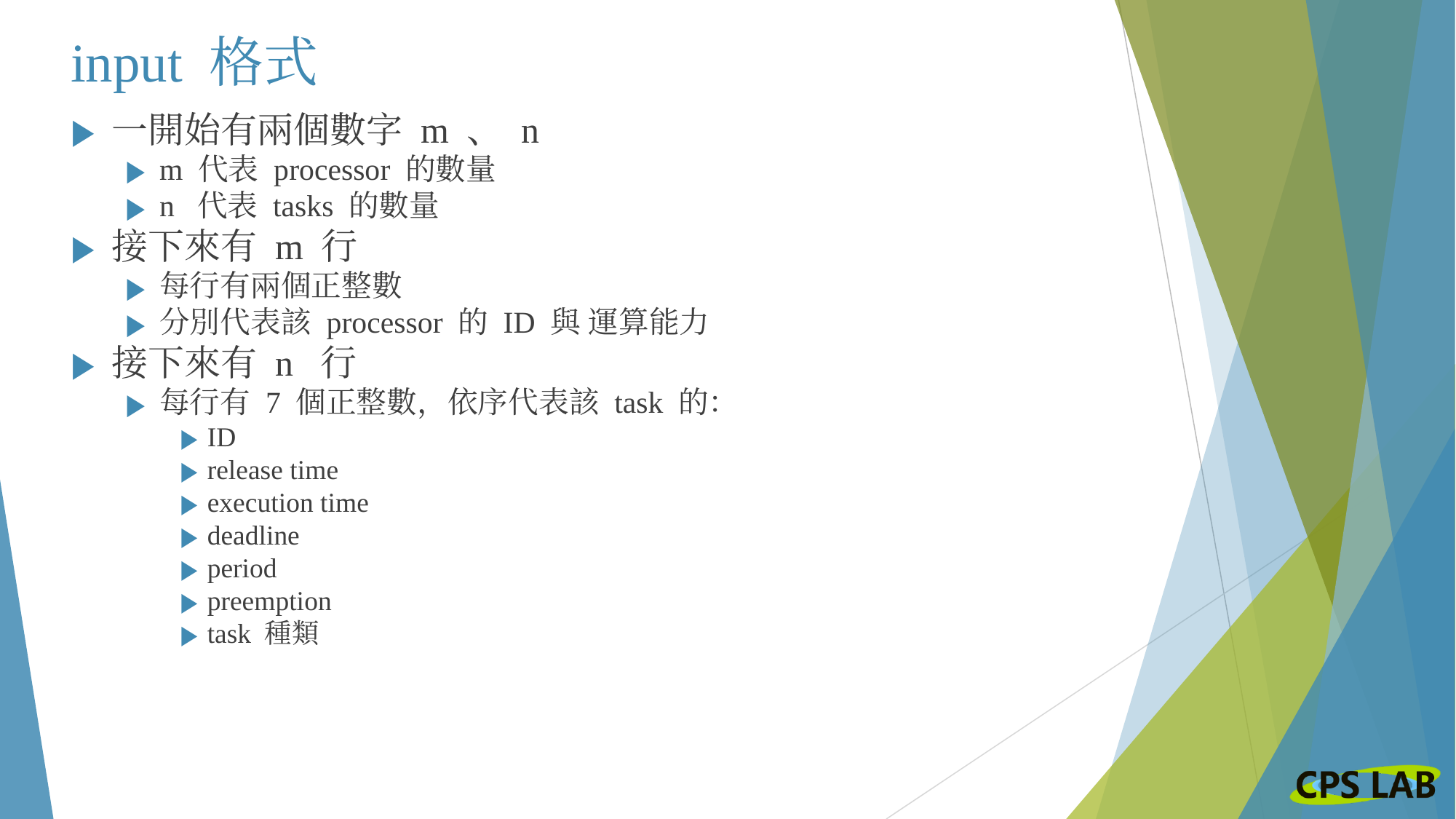

# input 格式
一開始有兩個數字 m 、 n
m 代表 processor 的數量
n  代表 tasks 的數量
接下來有 m 行
每行有兩個正整數
分別代表該 processor 的 ID 與 運算能力
接下來有 n  行
每行有 7 個正整數，依序代表該 task 的：
ID
release time
execution time
deadline
period
preemption
task 種類